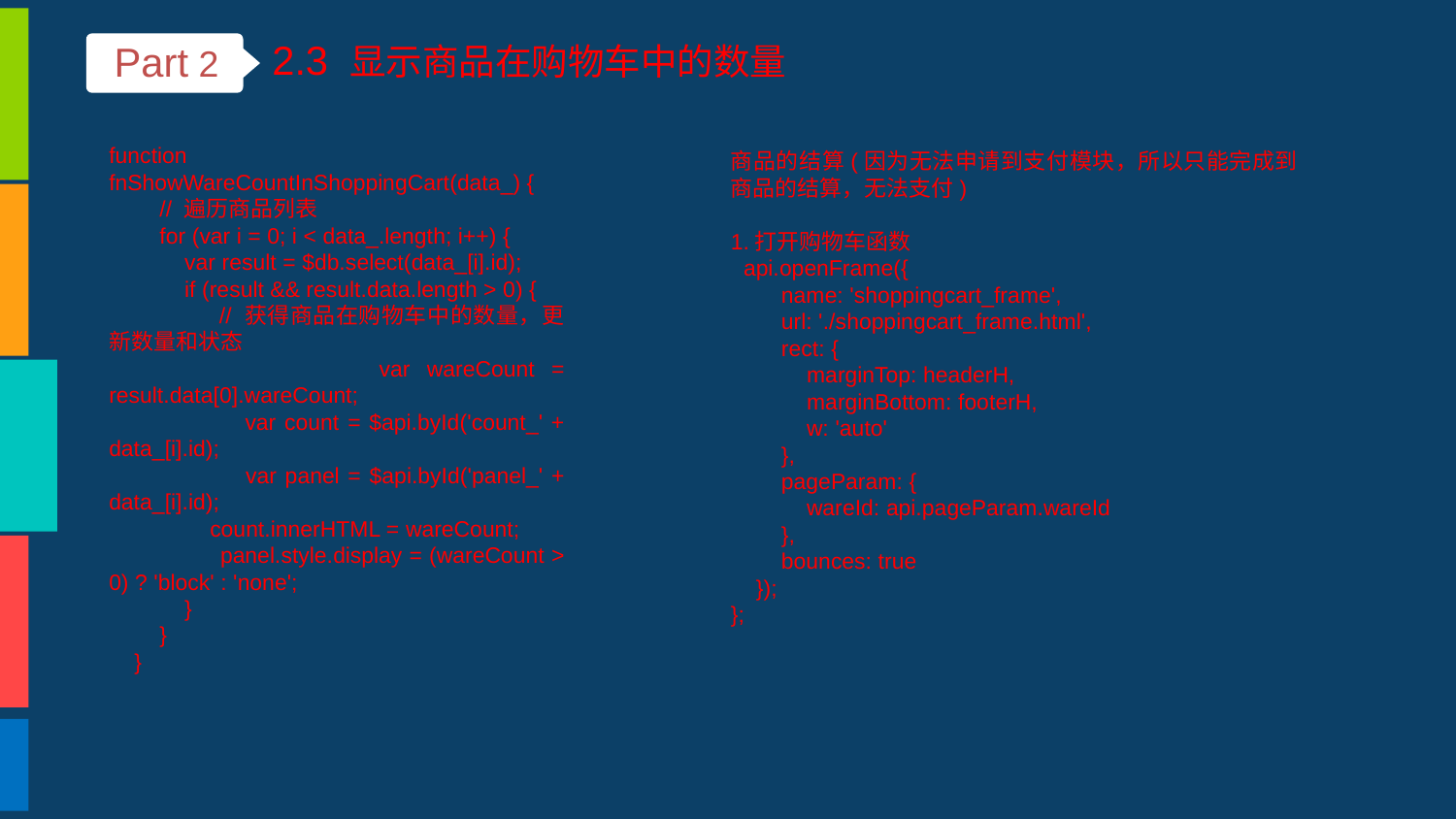

2.3 显示商品在购物车中的数量

Part 2

function fnShowWareCountInShoppingCart(data_) {
        // 遍历商品列表
        for (var i = 0; i < data_.length; i++) {
            var result = $db.select(data_[i].id);
            if (result && result.data.length > 0) {
                // 获得商品在购物车中的数量，更新数量和状态
                var wareCount = result.data[0].wareCount;
                var count = $api.byId('count_' + data_[i].id);
                var panel = $api.byId('panel_' + data_[i].id);
                count.innerHTML = wareCount;
                panel.style.display = (wareCount > 0) ? 'block' : 'none';
            }
        }
    }

商品的结算(因为无法申请到支付模块，所以只能完成到商品的结算，无法支付)

1.打开购物车函数
  api.openFrame({
        name: 'shoppingcart_frame',
        url: './shoppingcart_frame.html',
        rect: {
            marginTop: headerH,
            marginBottom: footerH,
            w: 'auto'
        },
        pageParam: {
            wareId: api.pageParam.wareId
        },
        bounces: true
    });
};